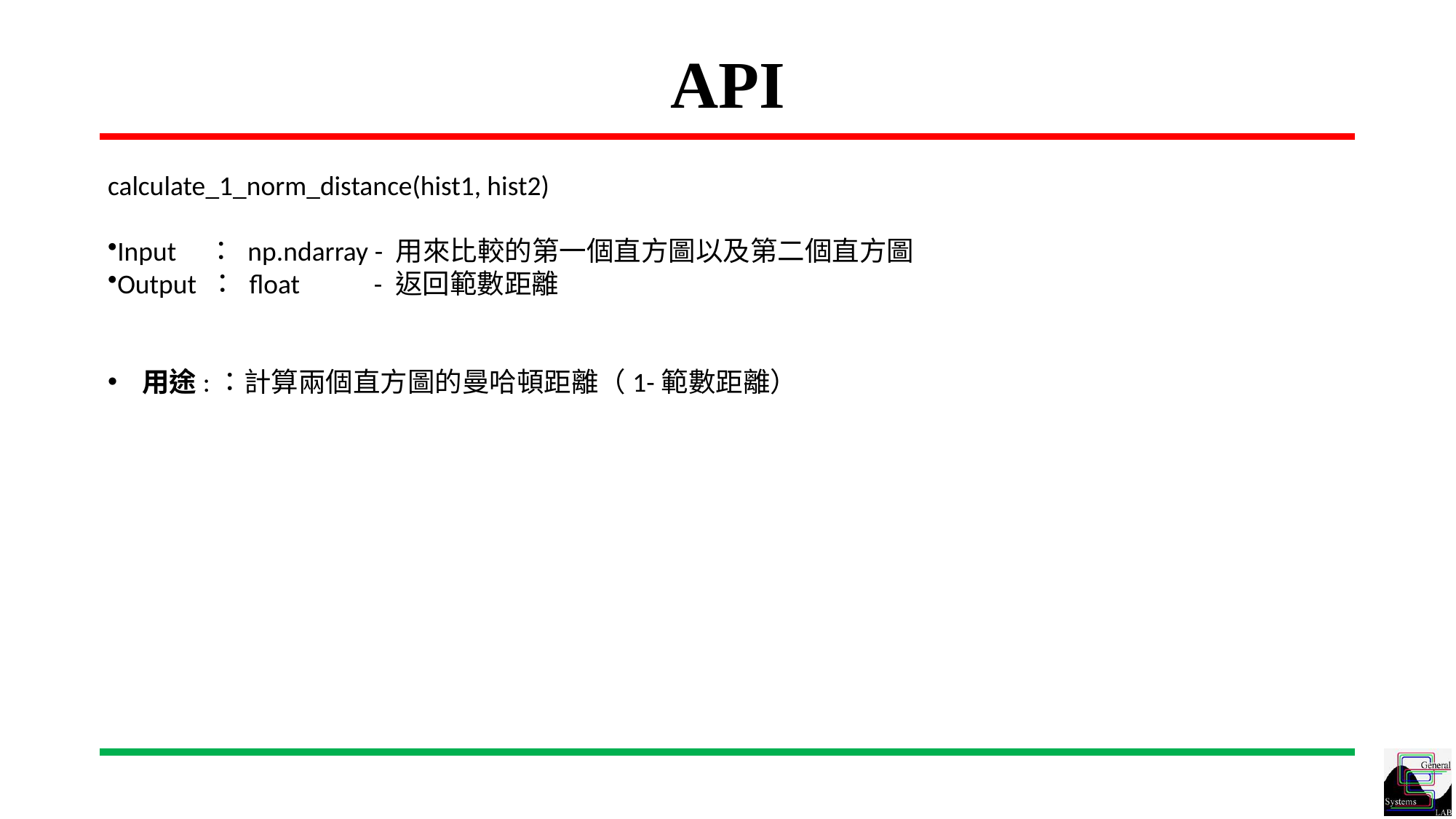

# API
calculate_1_norm_distance(hist1, hist2)

Input    ： np.ndarray - 用來比較的第一個直方圖以及第二個直方圖
Output ： float            - 返回範數距離

用途:：計算兩個直方圖的曼哈頓距離（1-範數距離）